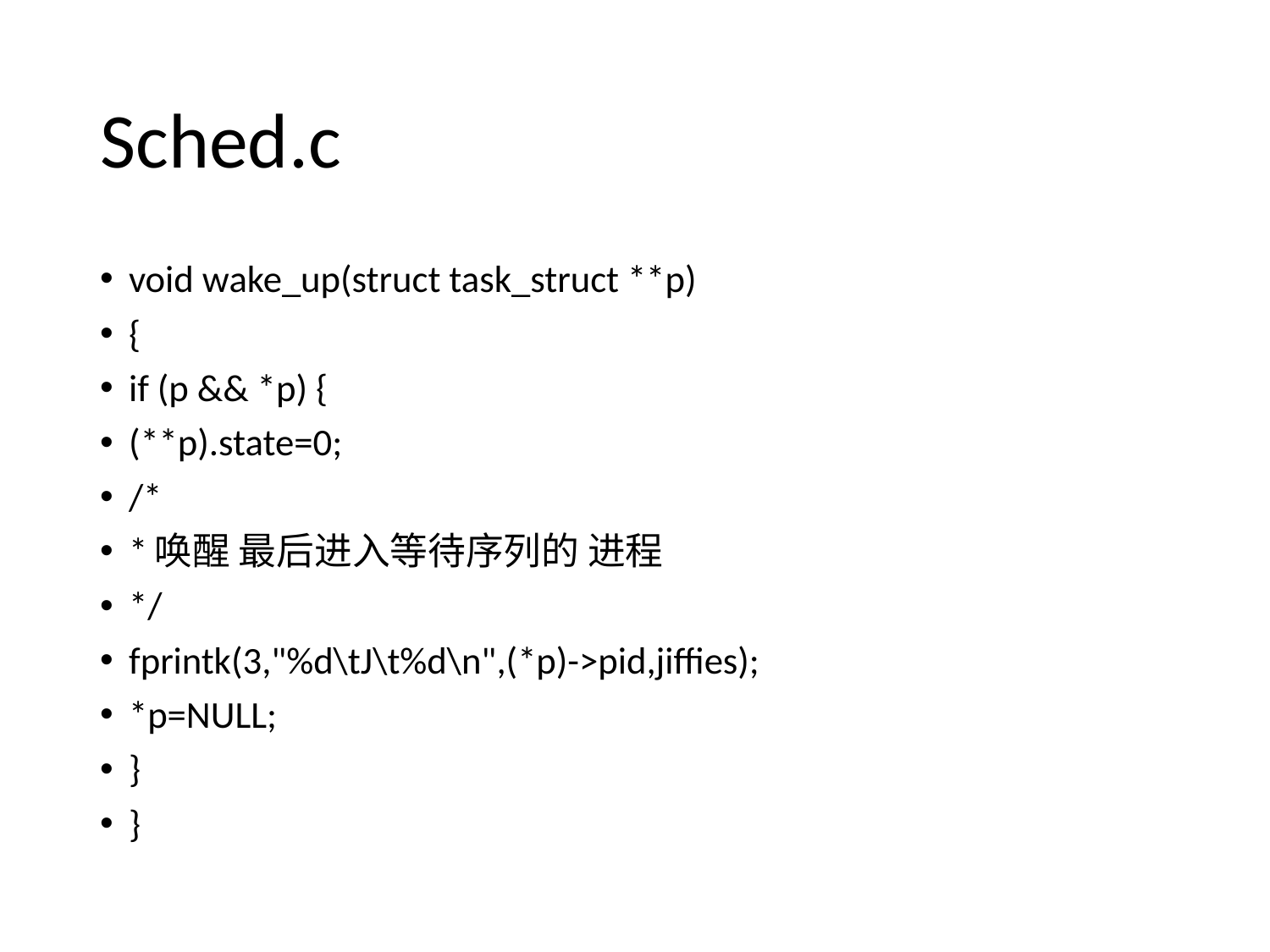

# Sched.c
void wake_up(struct task_struct **p)
{
if (p && *p) {
(**p).state=0;
/*
*唤醒 最后进入等待序列的 进程
*/
fprintk(3,"%d\tJ\t%d\n",(*p)->pid,jiffies);
*p=NULL;
}
}